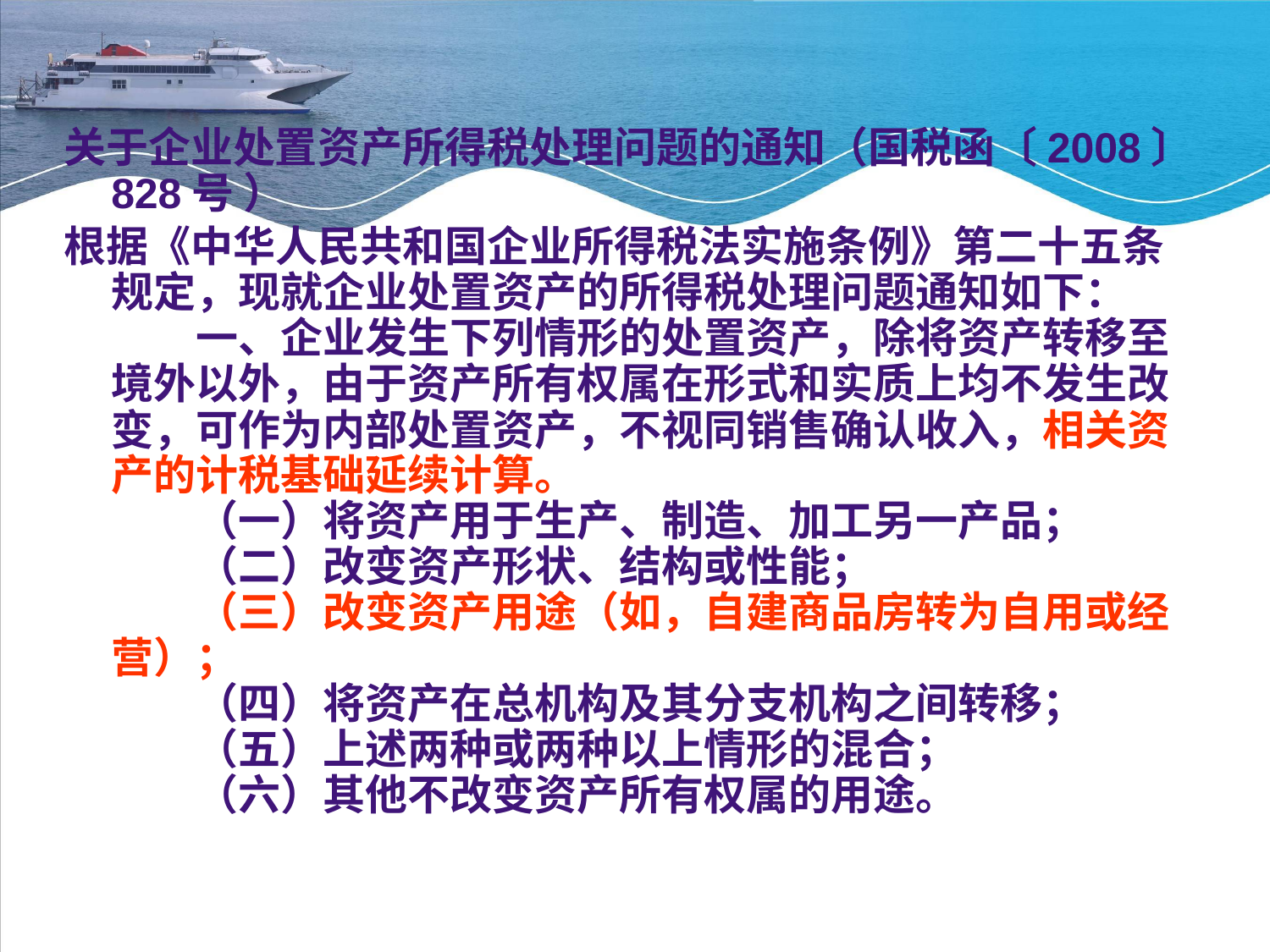

#
关于企业处置资产所得税处理问题的通知（国税函〔2008〕828号 ）
根据《中华人民共和国企业所得税法实施条例》第二十五条规定，现就企业处置资产的所得税处理问题通知如下：
　　一、企业发生下列情形的处置资产，除将资产转移至境外以外，由于资产所有权属在形式和实质上均不发生改变，可作为内部处置资产，不视同销售确认收入，相关资产的计税基础延续计算。
　　（一）将资产用于生产、制造、加工另一产品；
　　（二）改变资产形状、结构或性能；
　　（三）改变资产用途（如，自建商品房转为自用或经营）；
　　（四）将资产在总机构及其分支机构之间转移；
　　（五）上述两种或两种以上情形的混合；
　　（六）其他不改变资产所有权属的用途。